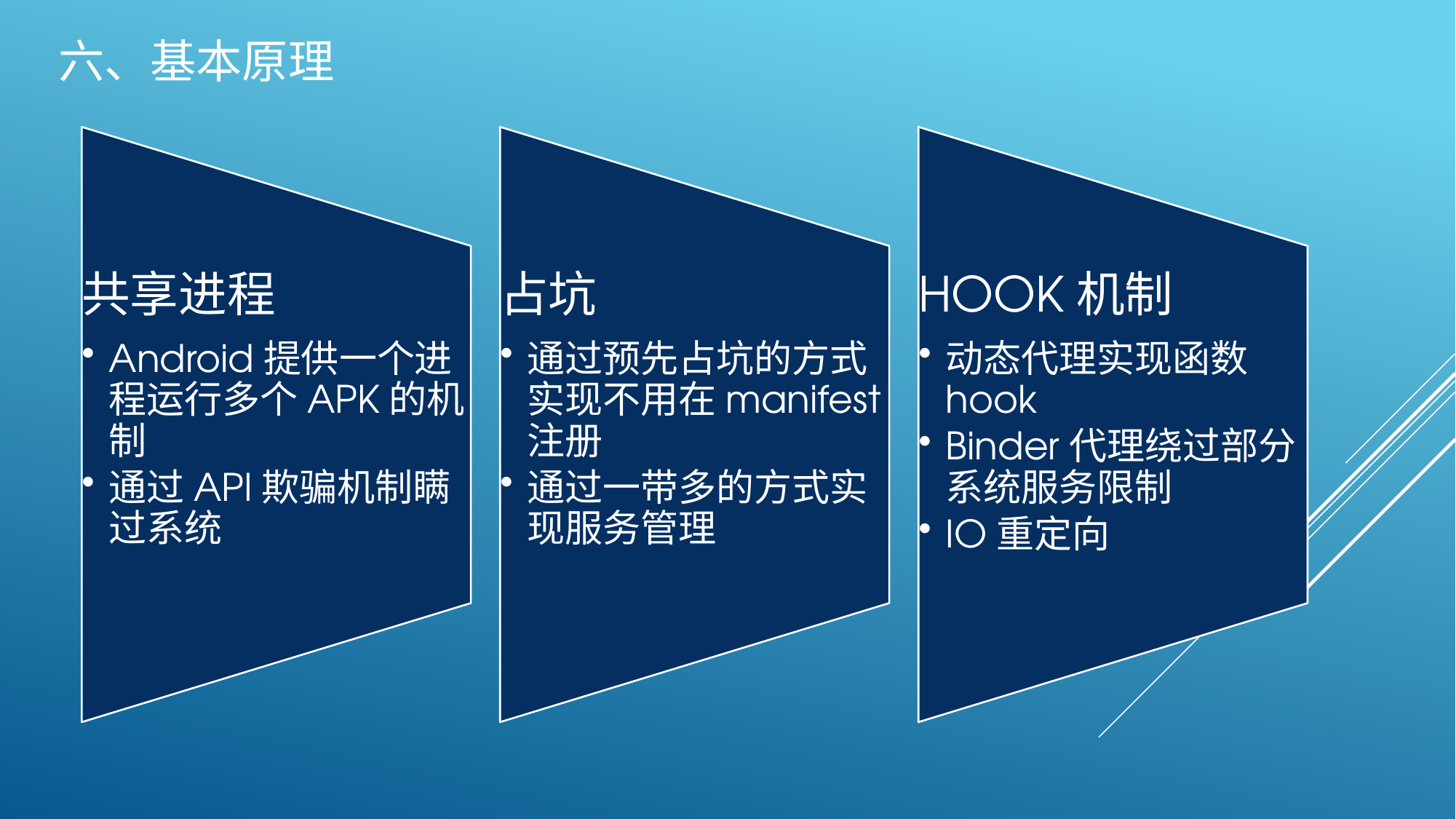

# 六、基本原理
共享进程
Android提供一个进程运行多个APK的机制
通过API欺骗机制瞒过系统
占坑
通过预先占坑的方式实现不用在manifest注册
通过一带多的方式实现服务管理
HOOK机制
动态代理实现函数hook
Binder代理绕过部分系统服务限制
IO重定向